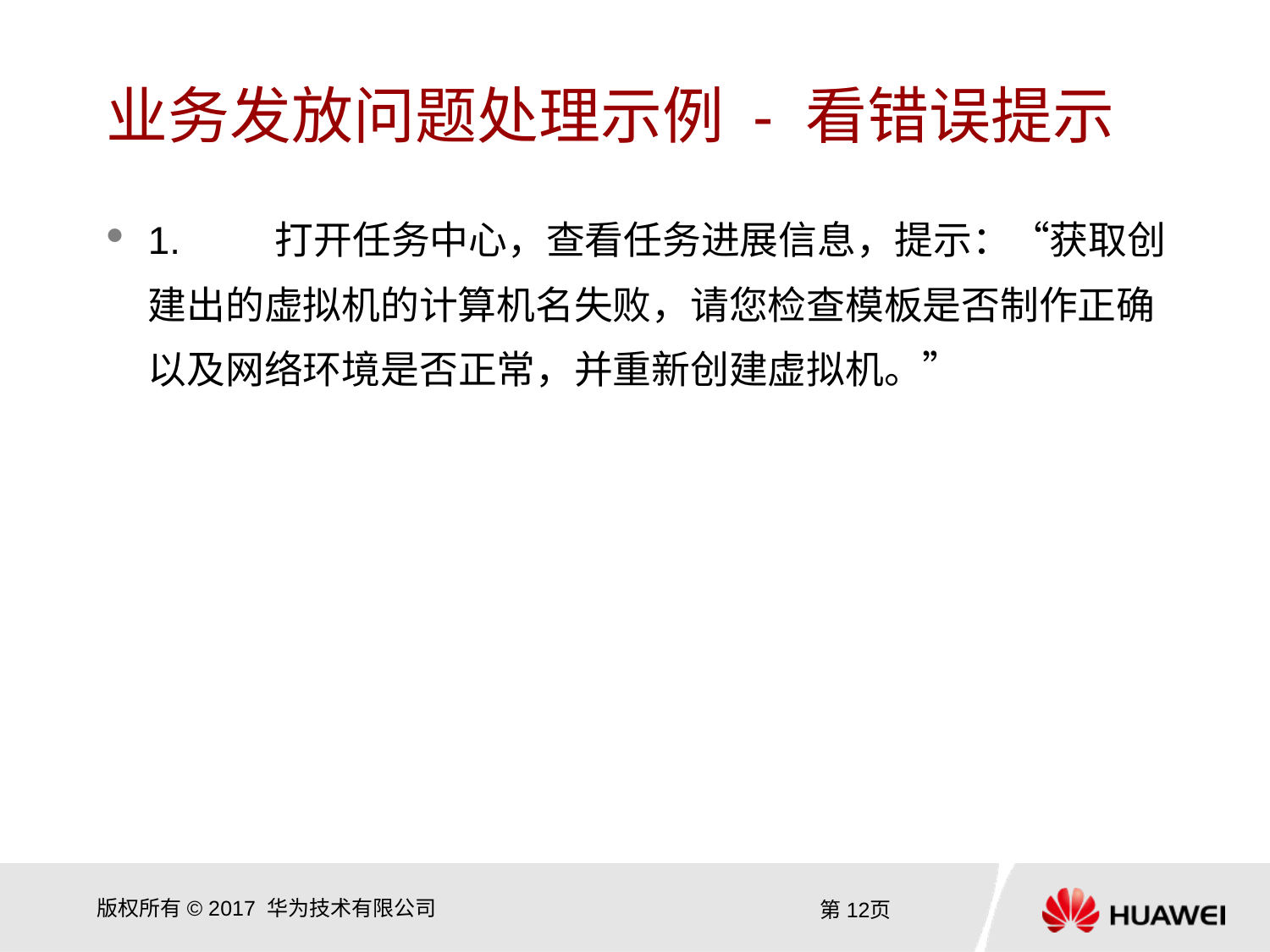

# 业务发放问题处理示例 - 看错误提示
1.	打开任务中心，查看任务进展信息，提示：“获取创建出的虚拟机的计算机名失败，请您检查模板是否制作正确以及网络环境是否正常，并重新创建虚拟机。”